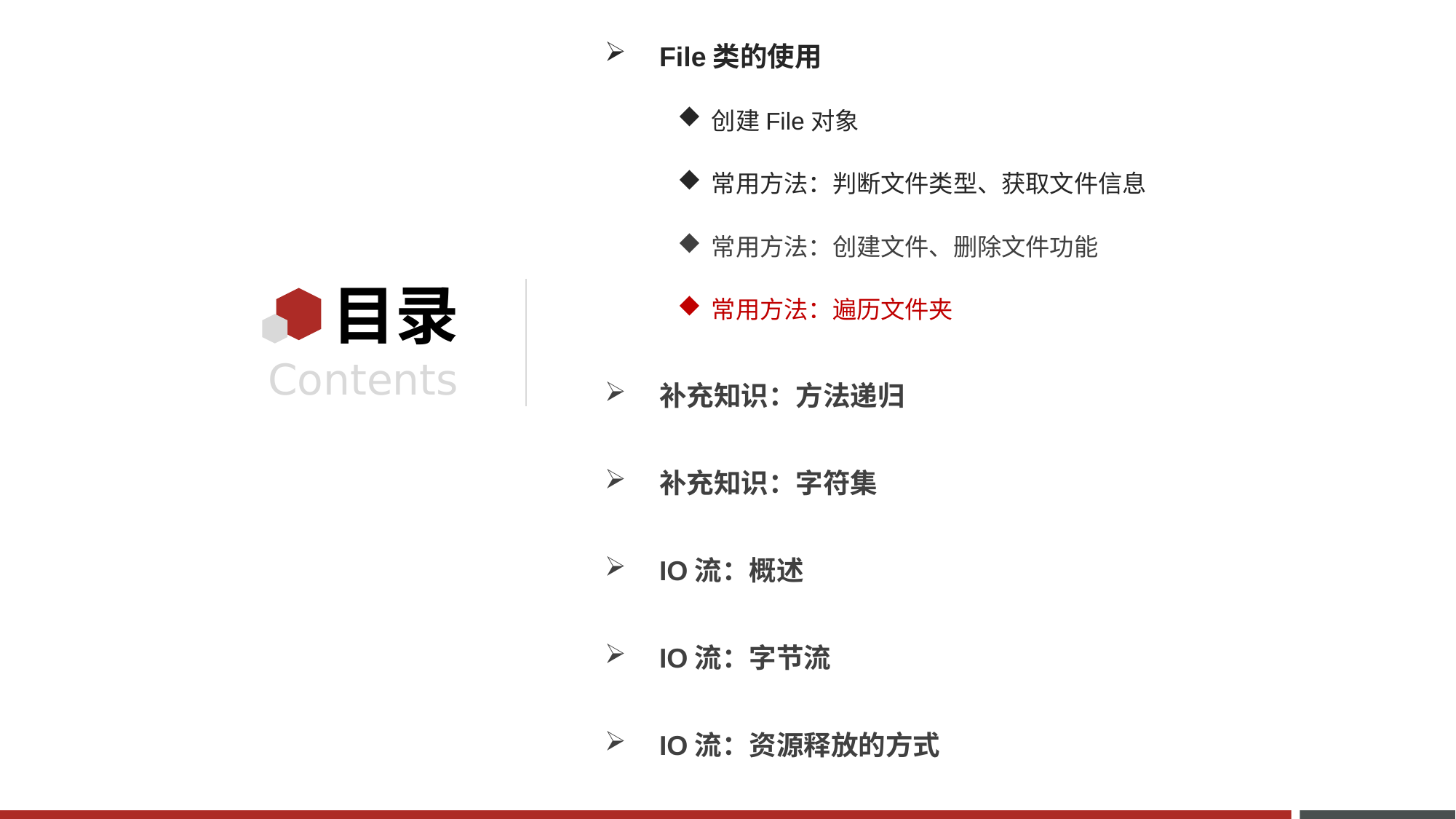

File类的使用
创建File对象
常用方法：判断文件类型、获取文件信息
常用方法：创建文件、删除文件功能
常用方法：遍历文件夹
补充知识：方法递归
补充知识：字符集
IO流：概述
IO流：字节流
IO流：资源释放的方式